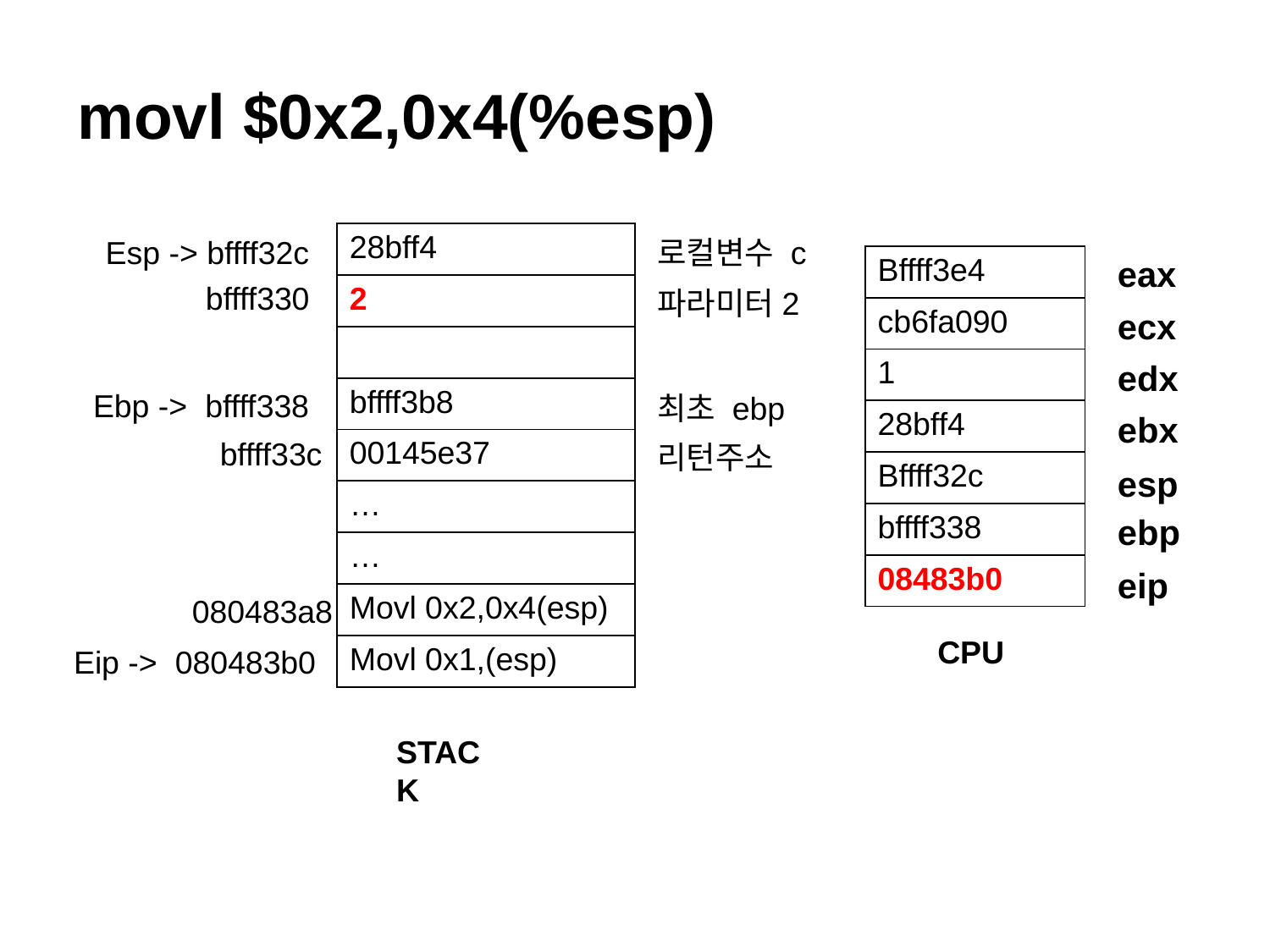

movl $0x2,0x4(%esp)
| 28bff4 |
| --- |
| 2 |
|  |
| bffff3b8 |
| 00145e37 |
| … |
| … |
| Movl 0x2,0x4(esp) |
| Movl 0x1,(esp) |
Esp -> bffff32c
로컬변수 c
| Bffff3e4 |
| --- |
| cb6fa090 |
| 1 |
| 28bff4 |
| Bffff32c |
| bffff338 |
| 08483b0 |
eax
bffff330
파라미터2
ecx
edx
Ebp ->  bffff338
최초 ebp
ebx
bffff33c
리턴주소
esp
ebp
eip
	080483a8
CPU
Eip ->  080483b0
STACK